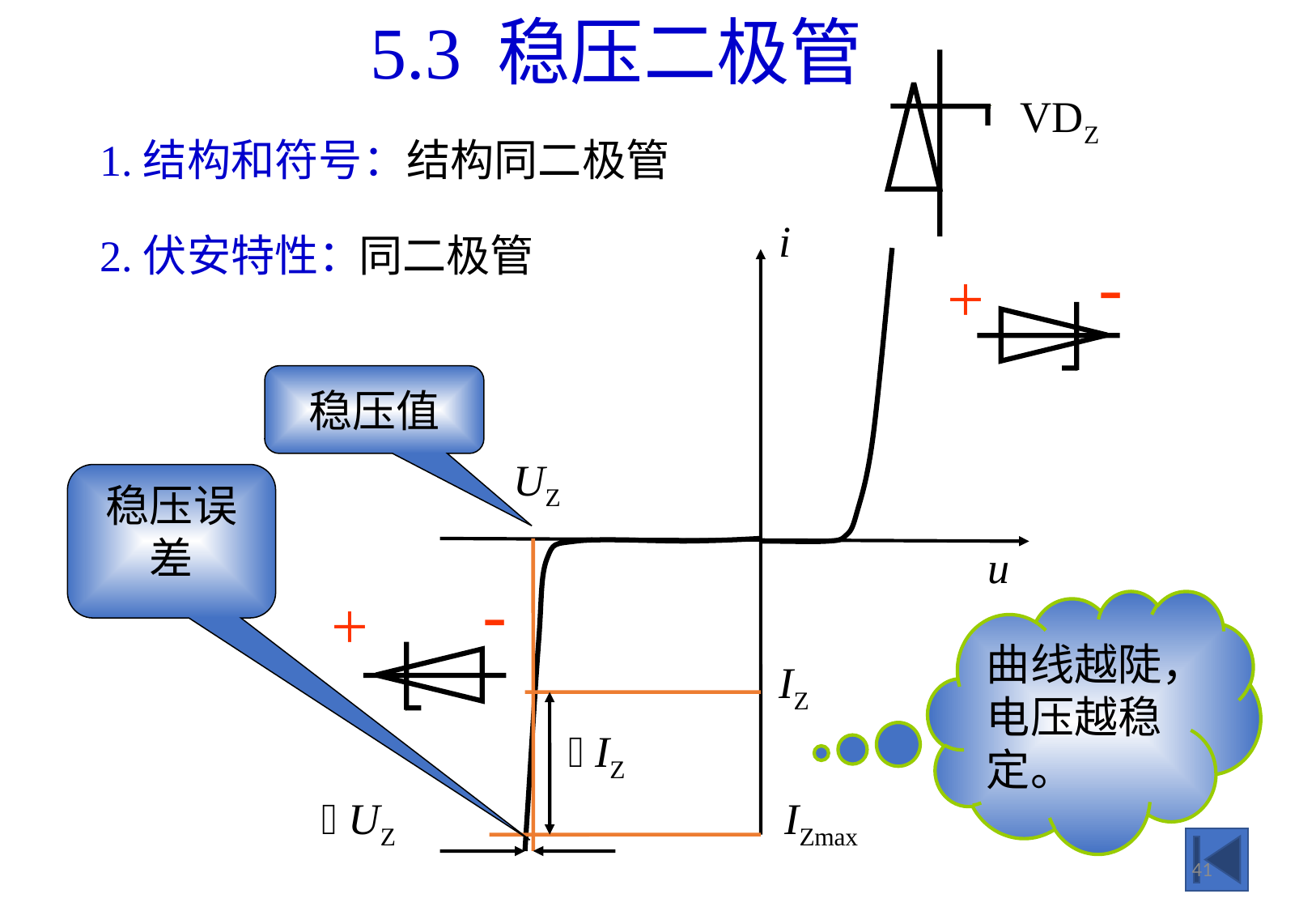

5.3 稳压二极管

VDZ
1.结构和符号：结构同二极管
i

u
同二极管
2.伏安特性：
-
+

稳压值
UZ
稳压误差
-
+
曲线越陡，电压越稳定。

IZ

ΔIZ
ΔUZ

IZmax

41